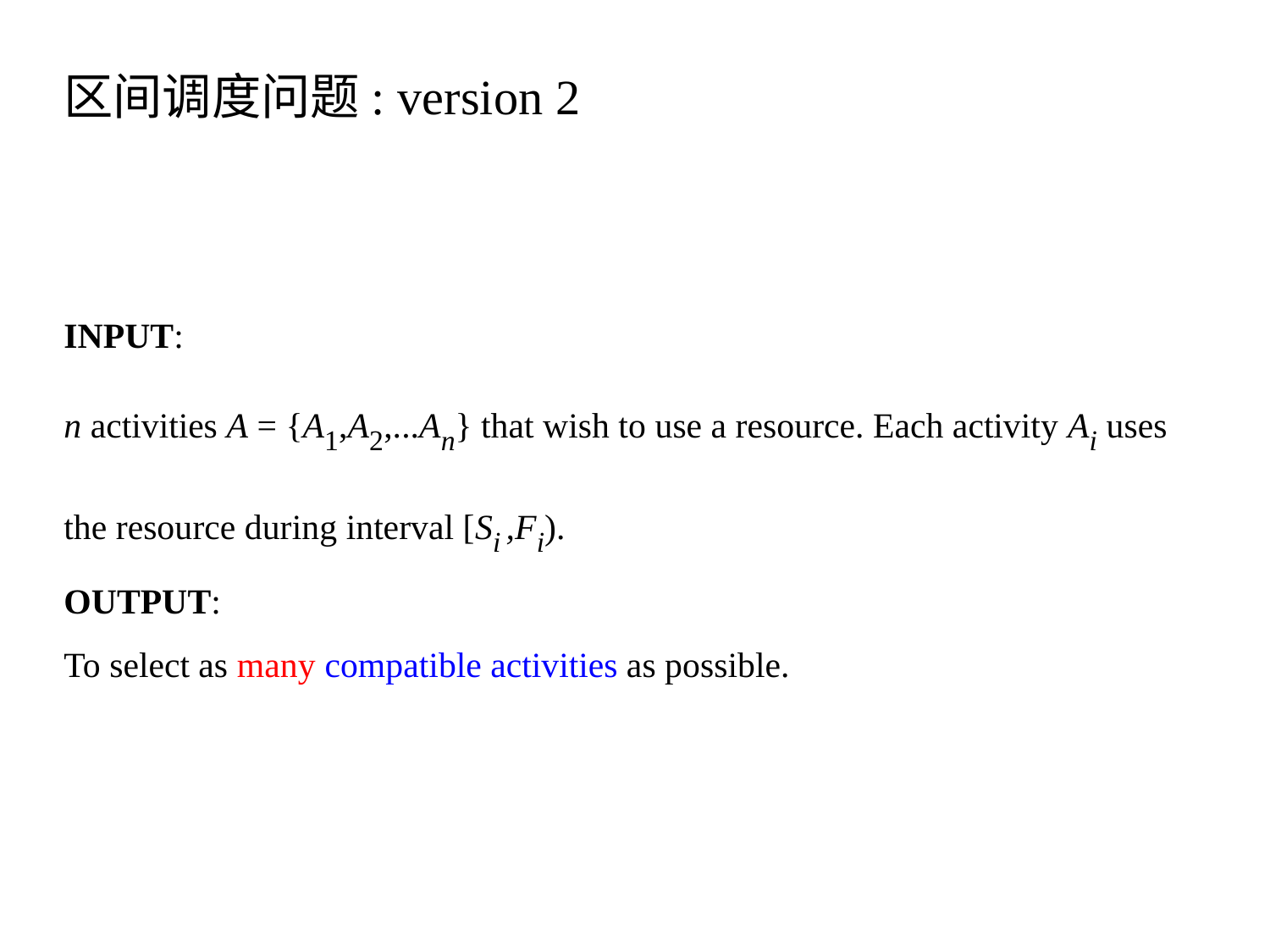

区间调度问题: version 2
INPUT:
n activities A = {A1,A2,...An} that wish to use a resource. Each activity Ai uses the resource during interval [Si ,Fi).
OUTPUT:
To select as many compatible activities as possible.